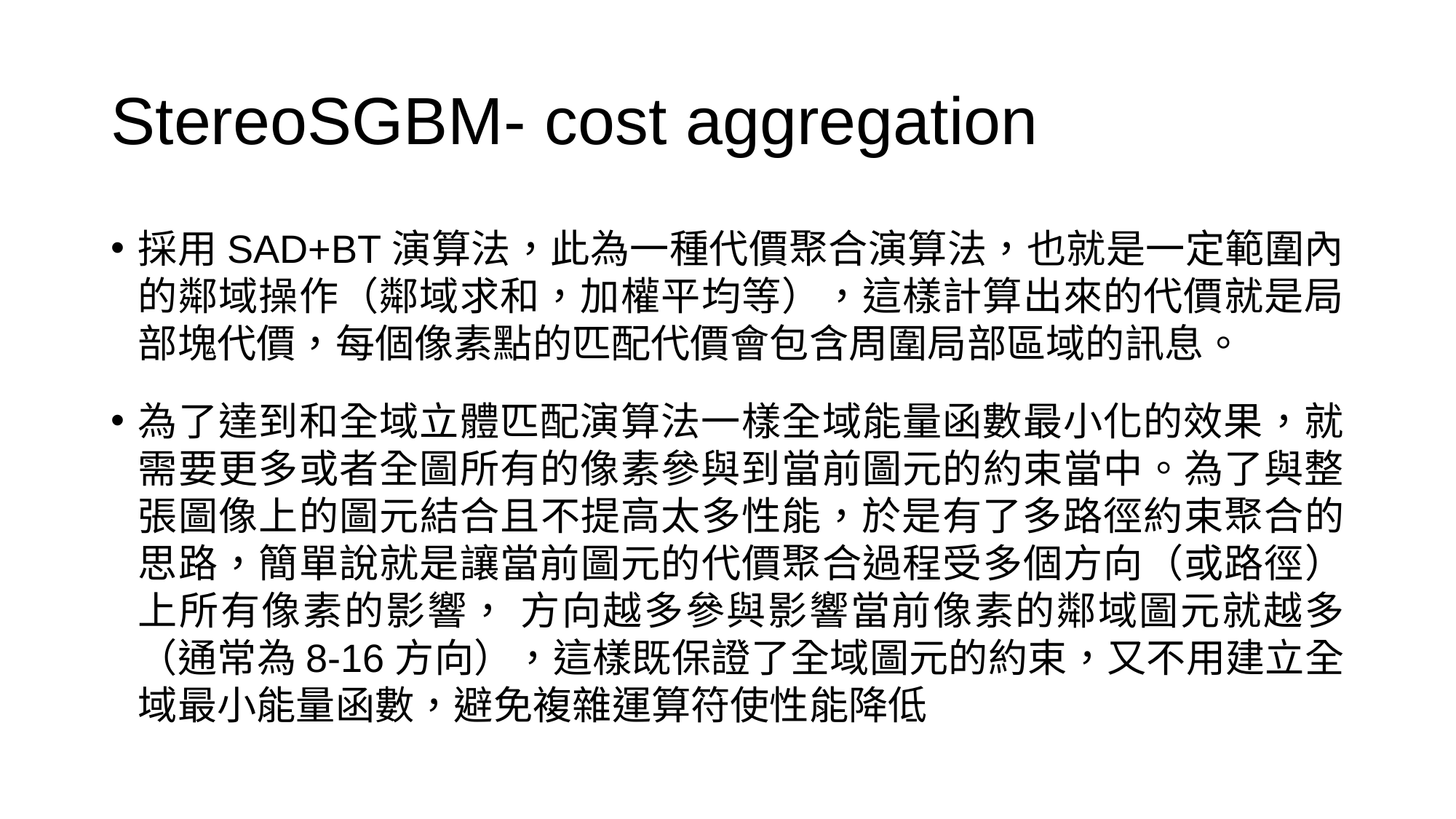

# StereoSGBM- cost aggregation
採用SAD+BT演算法，此為一種代價聚合演算法，也就是一定範圍內的鄰域操作（鄰域求和，加權平均等），這樣計算出來的代價就是局部塊代價，每個像素點的匹配代價會包含周圍局部區域的訊息。
為了達到和全域立體匹配演算法一樣全域能量函數最小化的效果，就需要更多或者全圖所有的像素參與到當前圖元的約束當中。為了與整張圖像上的圖元結合且不提高太多性能，於是有了多路徑約束聚合的思路，簡單說就是讓當前圖元的代價聚合過程受多個方向（或路徑）上所有像素的影響， 方向越多參與影響當前像素的鄰域圖元就越多（通常為8-16方向），這樣既保證了全域圖元的約束，又不用建立全域最小能量函數，避免複雜運算符使性能降低